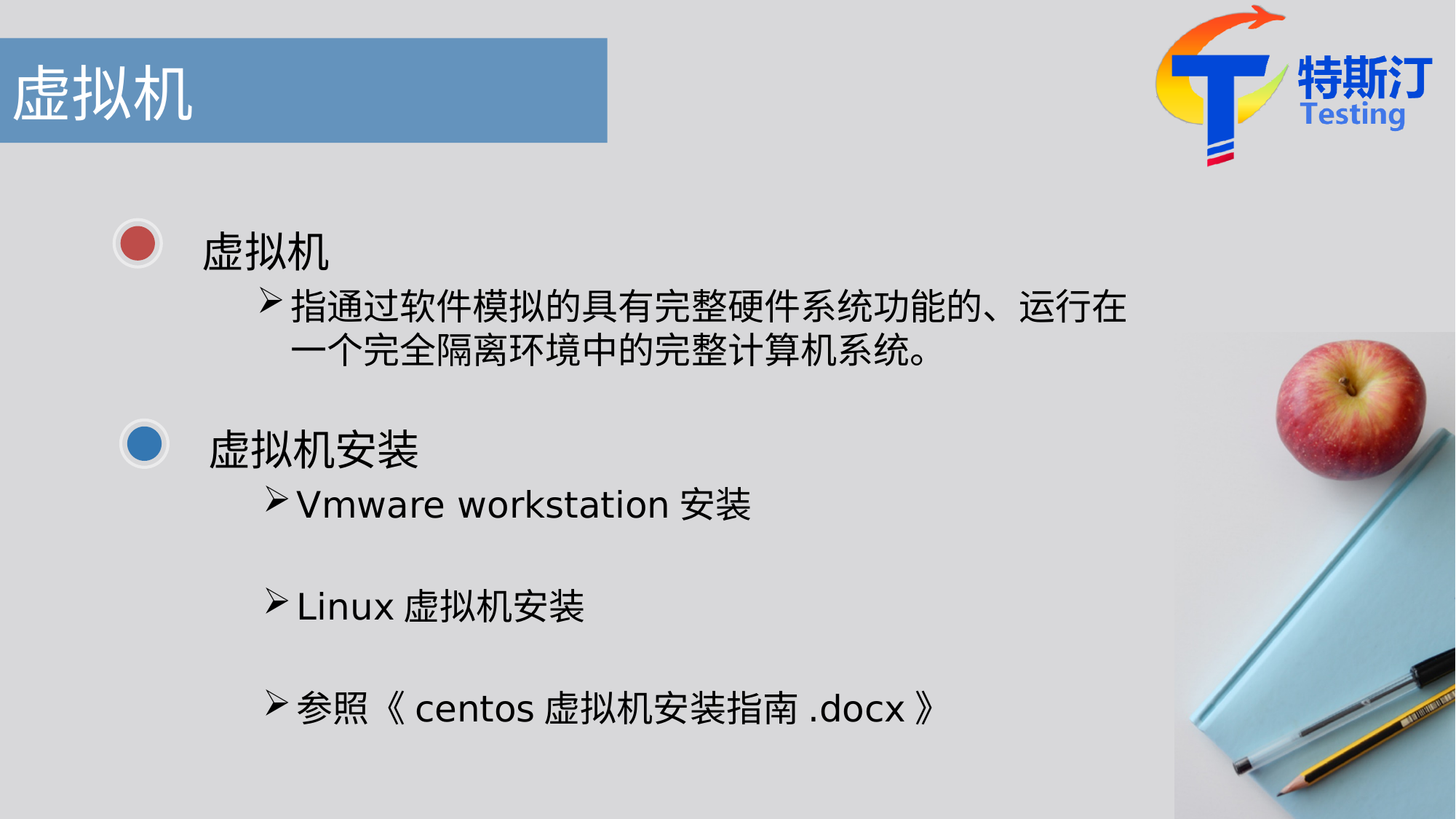

# 虚拟机

虚拟机
指通过软件模拟的具有完整硬件系统功能的、运行在一个完全隔离环境中的完整计算机系统。

虚拟机安装
Vmware workstation安装

Linux虚拟机安装

参照《centos虚拟机安装指南.docx》